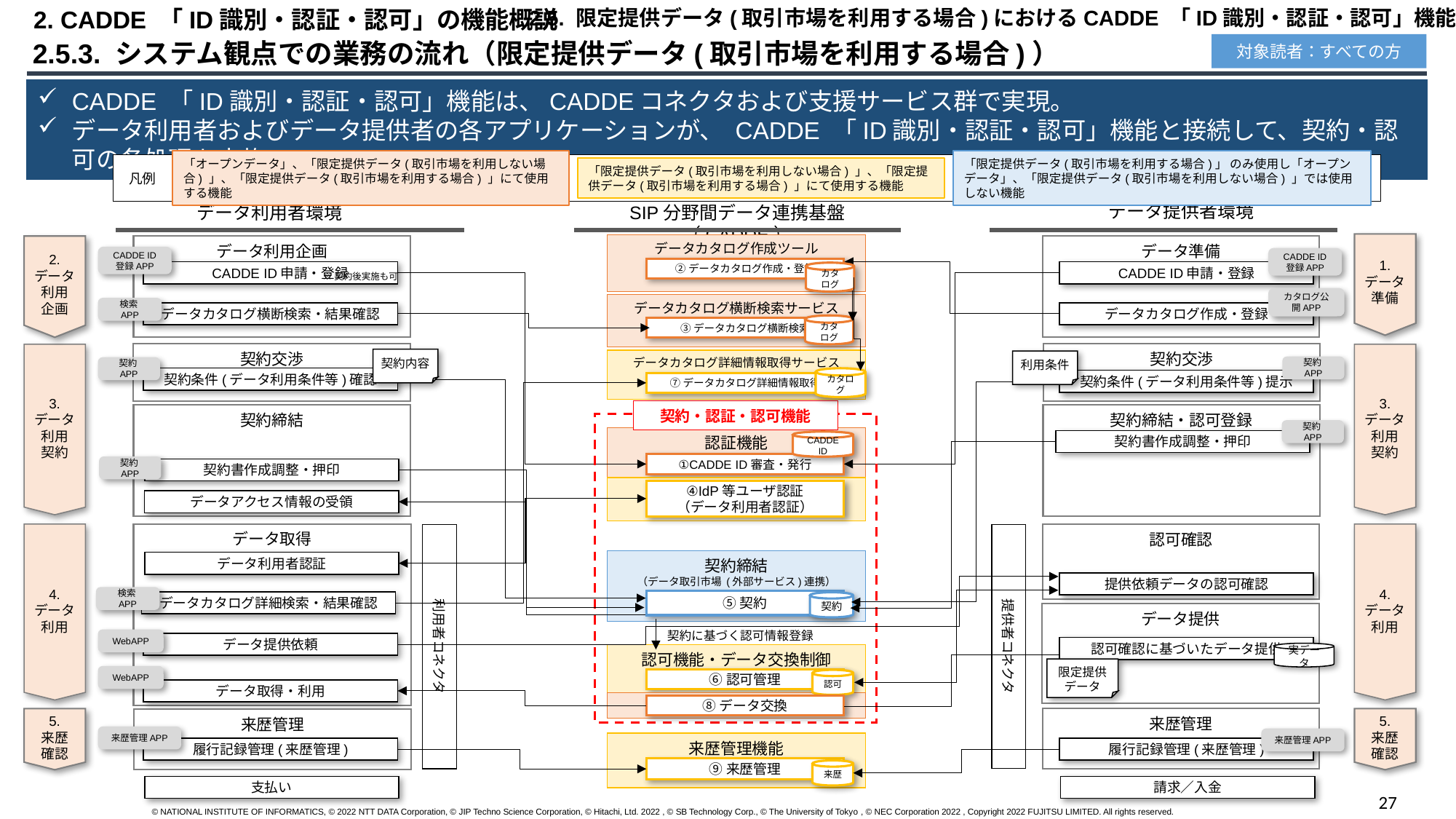

2. CADDE 「ID識別・認証・認可」の機能概説
2.5. 限定提供データ(取引市場を利用する場合)におけるCADDE 「ID識別・認証・認可」機能
 2.5.3. システム観点での業務の流れ（限定提供データ(取引市場を利用する場合)）
対象読者：すべての方
CADDE 「ID識別・認証・認可」機能は、CADDEコネクタおよび支援サービス群で実現。
データ利用者およびデータ提供者の各アプリケーションが、 CADDE 「ID識別・認証・認可」機能と接続して、契約・認可の各処理を実施。

「オープンデータ」、「限定提供データ(取引市場を利用しない場合) 」、「限定提供データ(取引市場を利用する場合) 」にて使用する機能
「限定提供データ(取引市場を利用しない場合) 」、「限定提供データ(取引市場を利用する場合) 」にて使用する機能
「限定提供データ(取引市場を利用する場合)」 のみ使用し「オープンデータ」、「限定提供データ(取引市場を利用しない場合) 」では使用しない機能
凡例
データ提供者環境
データ利用者環境
SIP分野間データ連携基盤（CADDE）
データカタログ作成ツール
データ利用企画
データ準備
CADDE ID
登録APP
CADDE ID
登録APP
1.
データ
準備
2.
データ
利用
企画
②データカタログ作成・登録
　　　　CADDE ID申請・登録
CADDE ID申請・登録
カタログ
※契約後実施も可
カタログ公開APP
データカタログ横断検索サービス
検索APP
データカタログ横断検索・結果確認
データカタログ作成・登録
カタログ
③データカタログ横断検索
契約交渉
契約交渉
契約内容
データカタログ詳細情報取得サービス
利用条件
契約APP
契約APP
契約条件(データ利用条件等)確認
カタログ
契約条件(データ利用条件等)提示
⑦データカタログ詳細情報取得
3.
データ
利用
契約
3.
データ
利用
契約
契約・認証・認可機能
契約締結
契約締結・認可登録

契約APP
認証機能
契約書作成調整・押印
CADDE ID
①CADDE ID審査・発行
契約APP
契約書作成調整・押印

④IdP等ユーザ認証
（データ利用者認証）
データアクセス情報の受領
認可確認
データ取得
利用者コネクタ
提供者コネクタ
契約締結
（データ取引市場 (外部サービス)連携）
データ利用者認証
提供依頼データの認可確認
4.
データ
利用
4.
データ
利用
検索APP
⑤契約
データカタログ詳細検索・結果確認
契約
データ提供
契約に基づく認可情報登録
WebAPP
データ提供依頼
認可確認に基づいたデータ提供
実データ
認可機能・データ交換制御
限定提供
データ
WebAPP
⑥認可管理
認可
データ取得・利用

⑧データ交換
来歴管理
5.
来歴
確認
5.
来歴
確認
来歴管理
来歴管理APP
来歴管理APP
来歴管理機能
履行記録管理(来歴管理)
履行記録管理(来歴管理)
⑨来歴管理
来歴
支払い
請求／入金